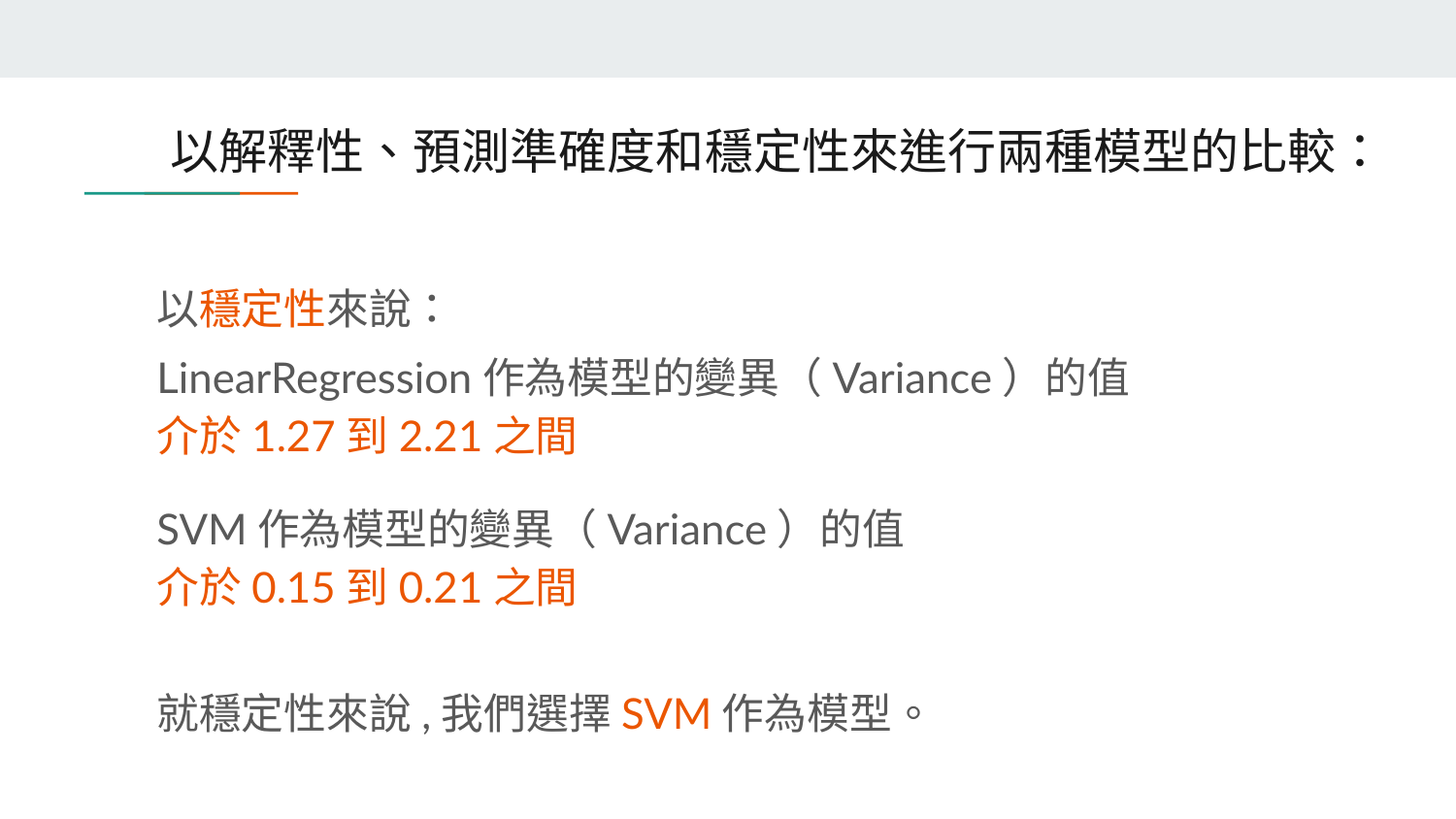

# 以解釋性、預測準確度和穩定性來進行兩種模型的比較：
以穩定性來說：
LinearRegression作為模型的變異（Variance）的值
介於1.27到2.21之間
SVM作為模型的變異（Variance）的值
介於0.15到0.21之間
就穩定性來說,我們選擇SVM作為模型。